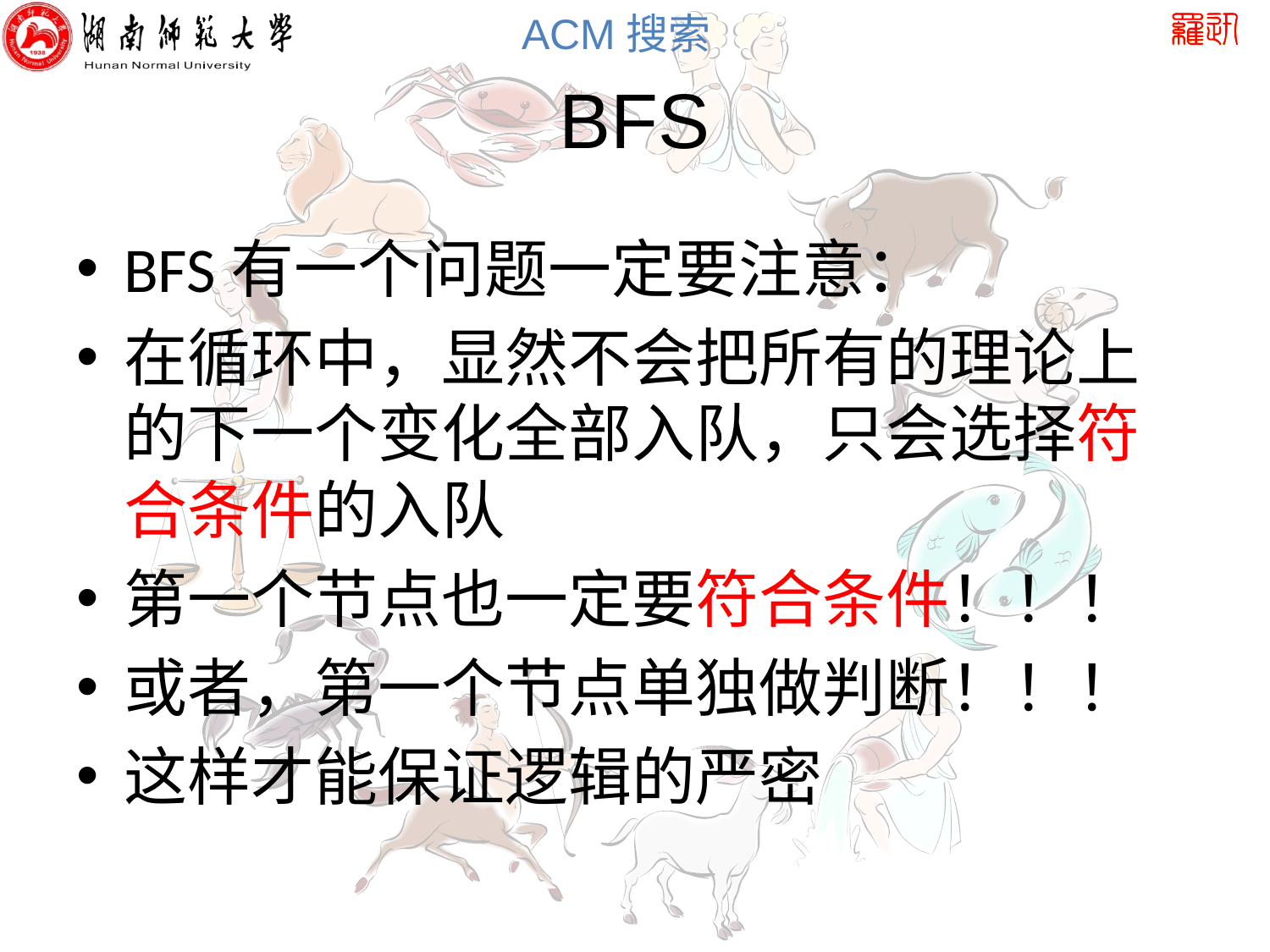

# BFS
BFS有一个问题一定要注意：
在循环中，显然不会把所有的理论上的下一个变化全部入队，只会选择符合条件的入队
第一个节点也一定要符合条件！！！
或者，第一个节点单独做判断！！！
这样才能保证逻辑的严密